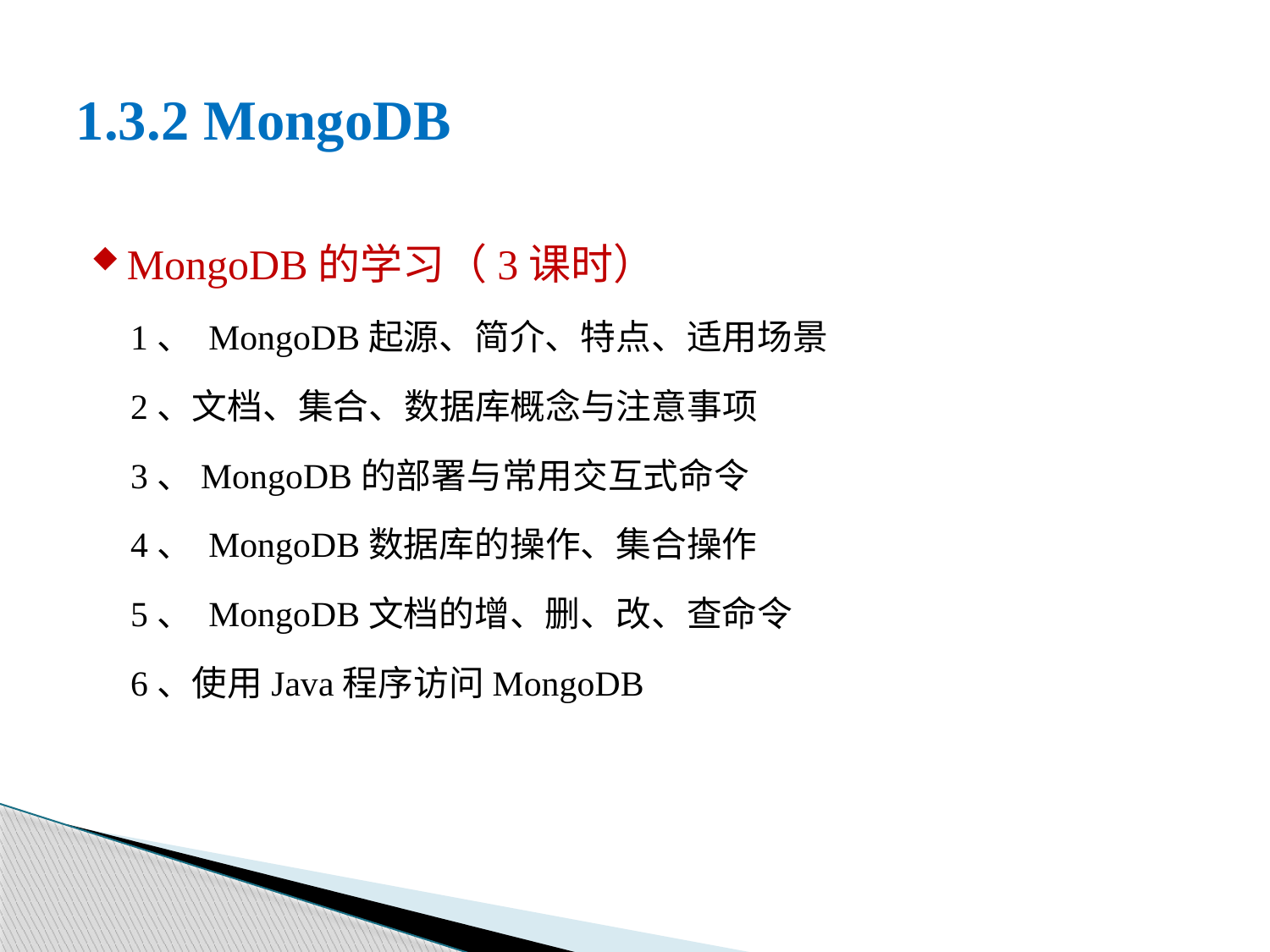

# 1.3.2 MongoDB
MongoDB的学习（3课时）
1、 MongoDB起源、简介、特点、适用场景
2、文档、集合、数据库概念与注意事项
3、MongoDB的部署与常用交互式命令
4、 MongoDB数据库的操作、集合操作
5、 MongoDB文档的增、删、改、查命令
6、使用Java程序访问MongoDB